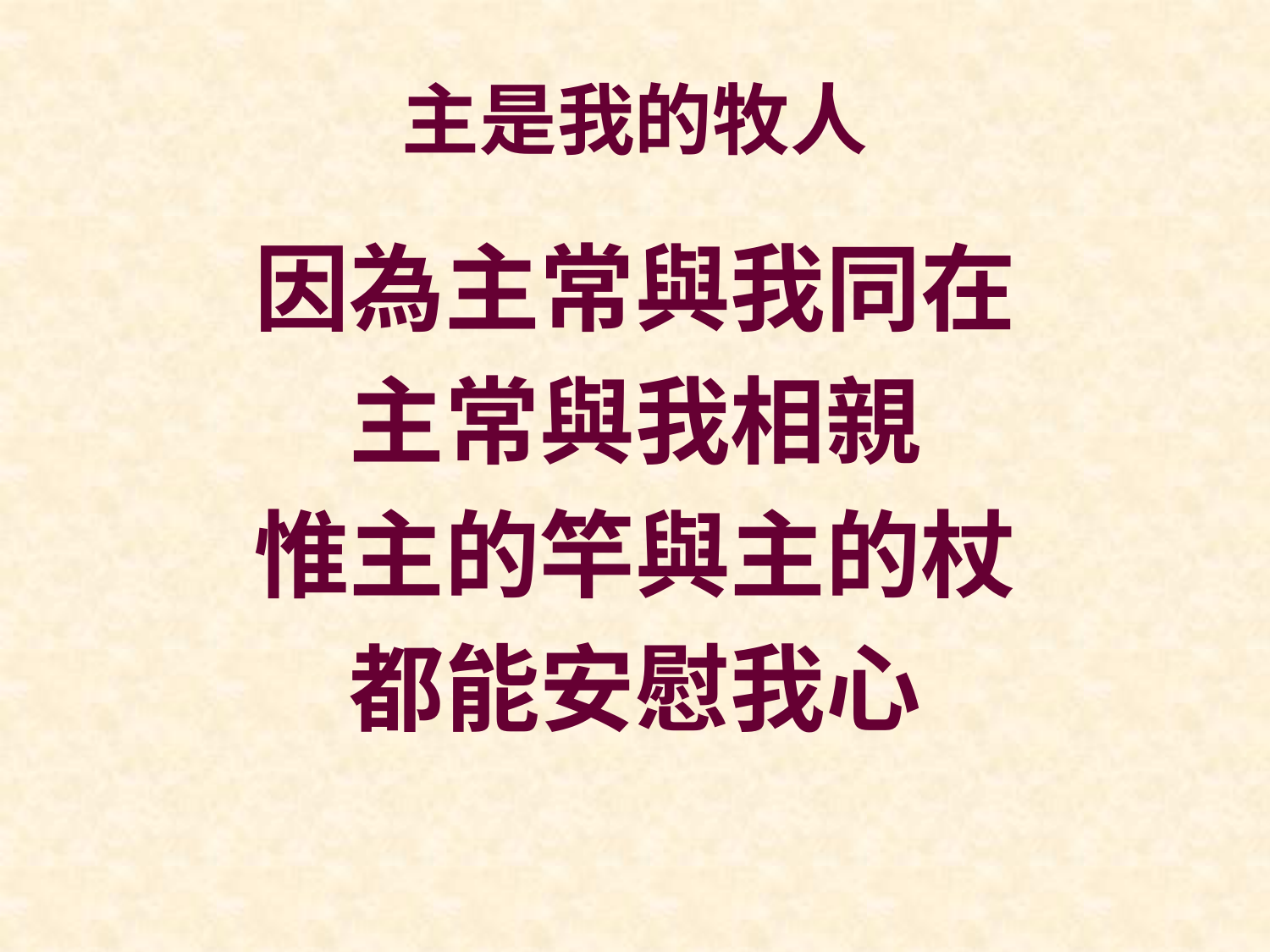

# 主是我的牧人
因為主常與我同在
主常與我相親
惟主的竿與主的杖
都能安慰我心